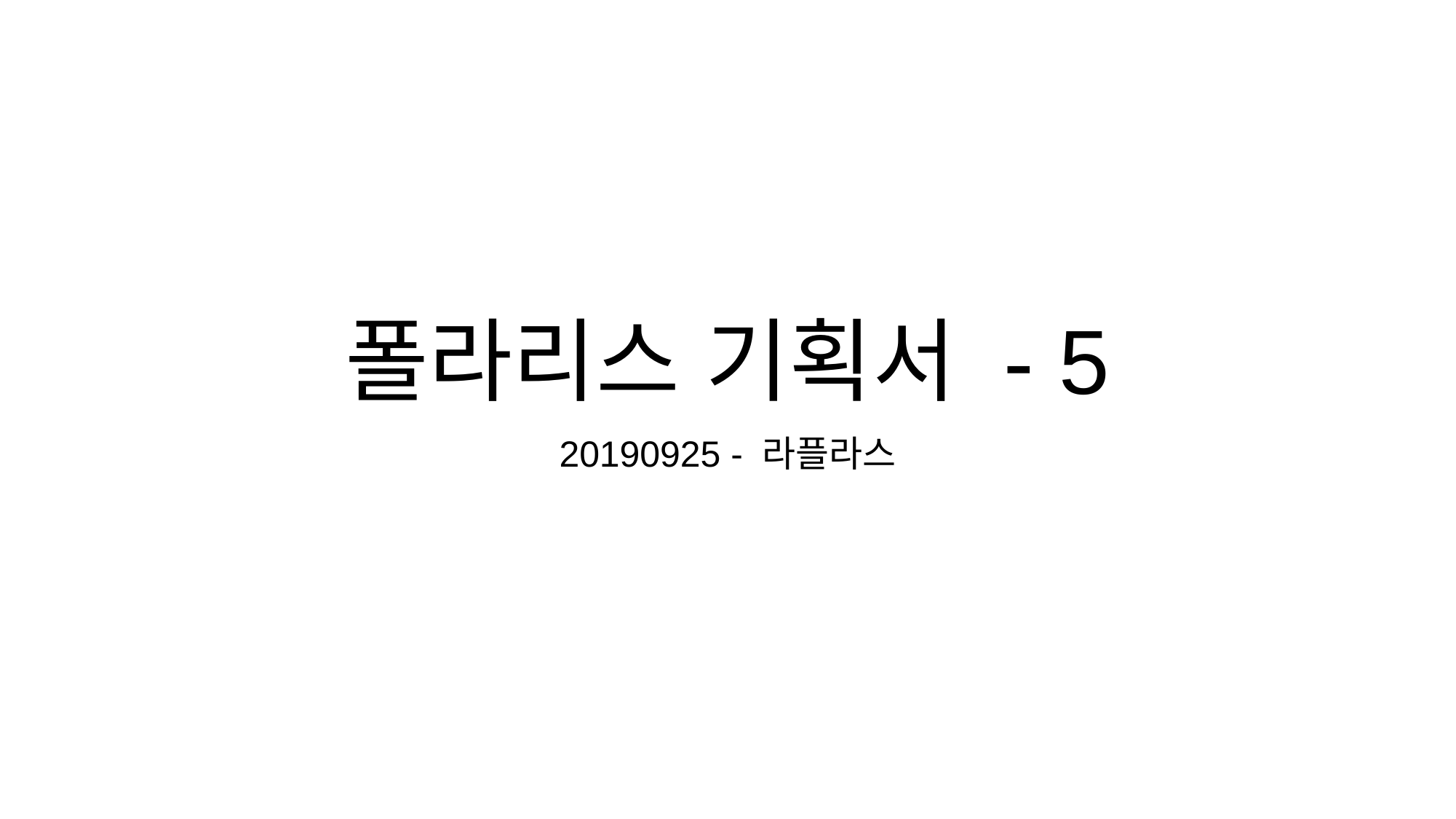

# 폴라리스 기획서 - 5
20190925 - 라플라스